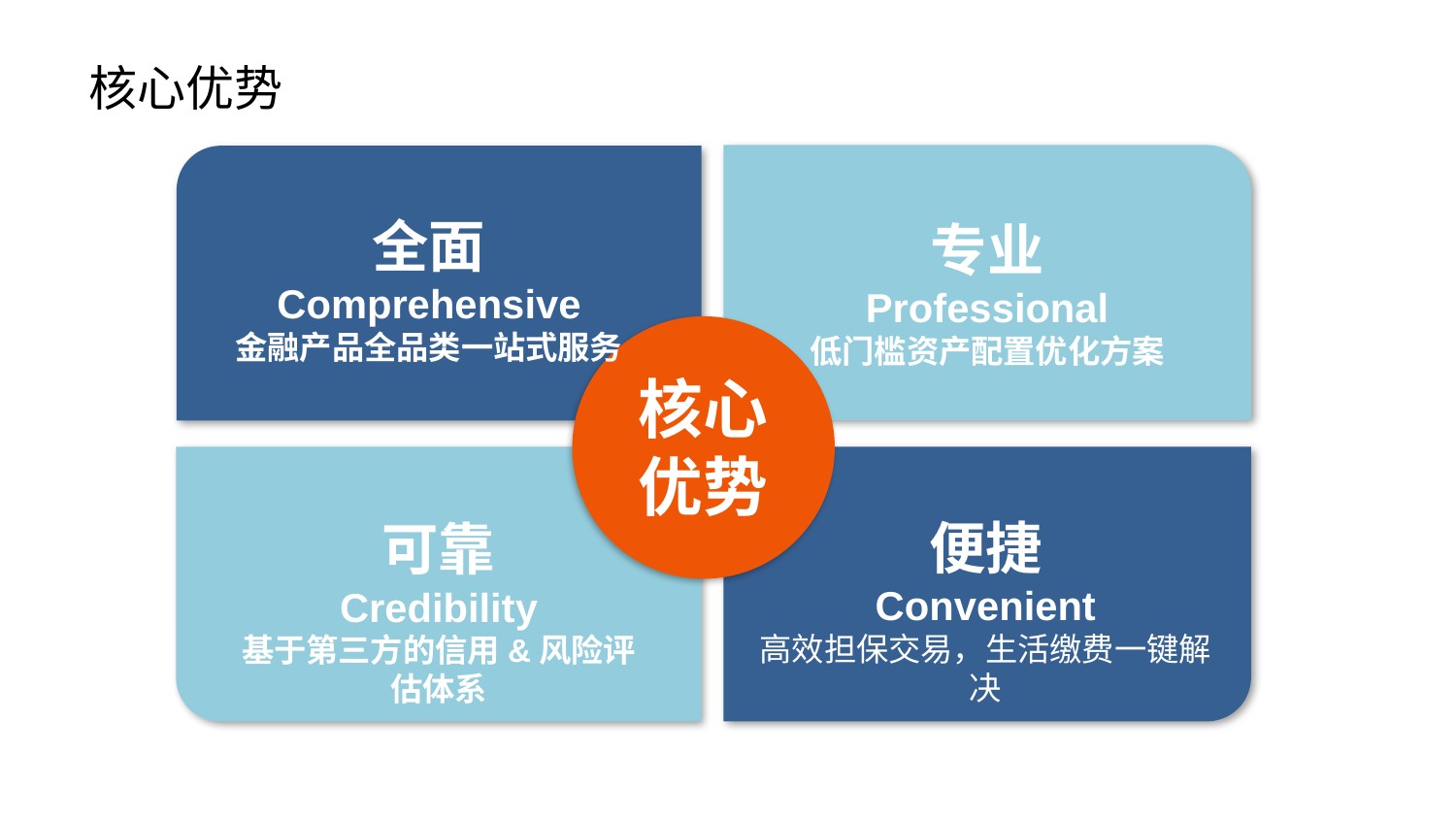

# 核心优势

全面
金融产品全品类一站式服务
全面
Comprehensive
金融产品全品类一站式服务
专业
Professional
低门槛资产配置优化方案

核心
优势

便捷
Convenient
高效担保交易，生活缴费一键解决
可靠
Credibility
基于第三方的信用&风险评估体系